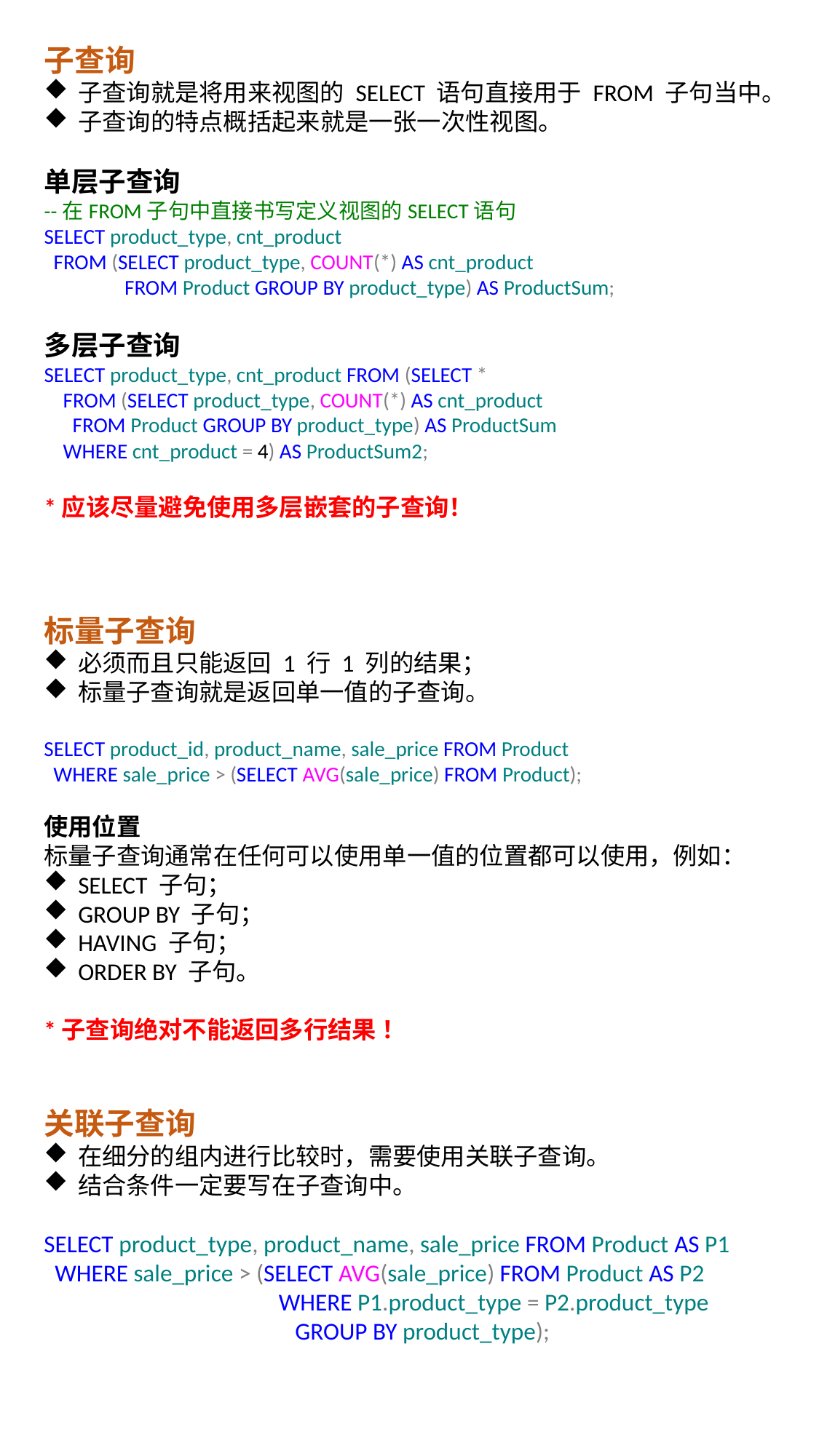

子查询
子查询就是将用来视图的 SELECT 语句直接用于 FROM 子句当中。
子查询的特点概括起来就是一张一次性视图。

单层子查询
--在FROM子句中直接书写定义视图的SELECT语句
SELECT product_type, cnt_product
  FROM (SELECT product_type, COUNT(*) AS cnt_product
                 FROM Product GROUP BY product_type) AS ProductSum;

多层子查询
SELECT product_type, cnt_product FROM (SELECT *
    FROM (SELECT product_type, COUNT(*) AS cnt_product
      FROM Product GROUP BY product_type) AS ProductSum
    WHERE cnt_product = 4) AS ProductSum2;

*应该尽量避免使用多层嵌套的子查询！
标量子查询
必须而且只能返回 1 行 1 列的结果；
标量子查询就是返回单一值的子查询。

SELECT product_id, product_name, sale_price FROM Product
  WHERE sale_price > (SELECT AVG(sale_price) FROM Product);

使用位置
标量子查询通常在任何可以使用单一值的位置都可以使用，例如：
SELECT 子句；
GROUP BY 子句；
HAVING 子句；
ORDER BY 子句。

*子查询绝对不能返回多行结果 ！
关联子查询
在细分的组内进行比较时，需要使用关联子查询。
结合条件一定要写在子查询中。

SELECT product_type, product_name, sale_price FROM Product AS P1
  WHERE sale_price > (SELECT AVG(sale_price) FROM Product AS P2
                                           WHERE P1.product_type = P2.product_type
                                              GROUP BY product_type);